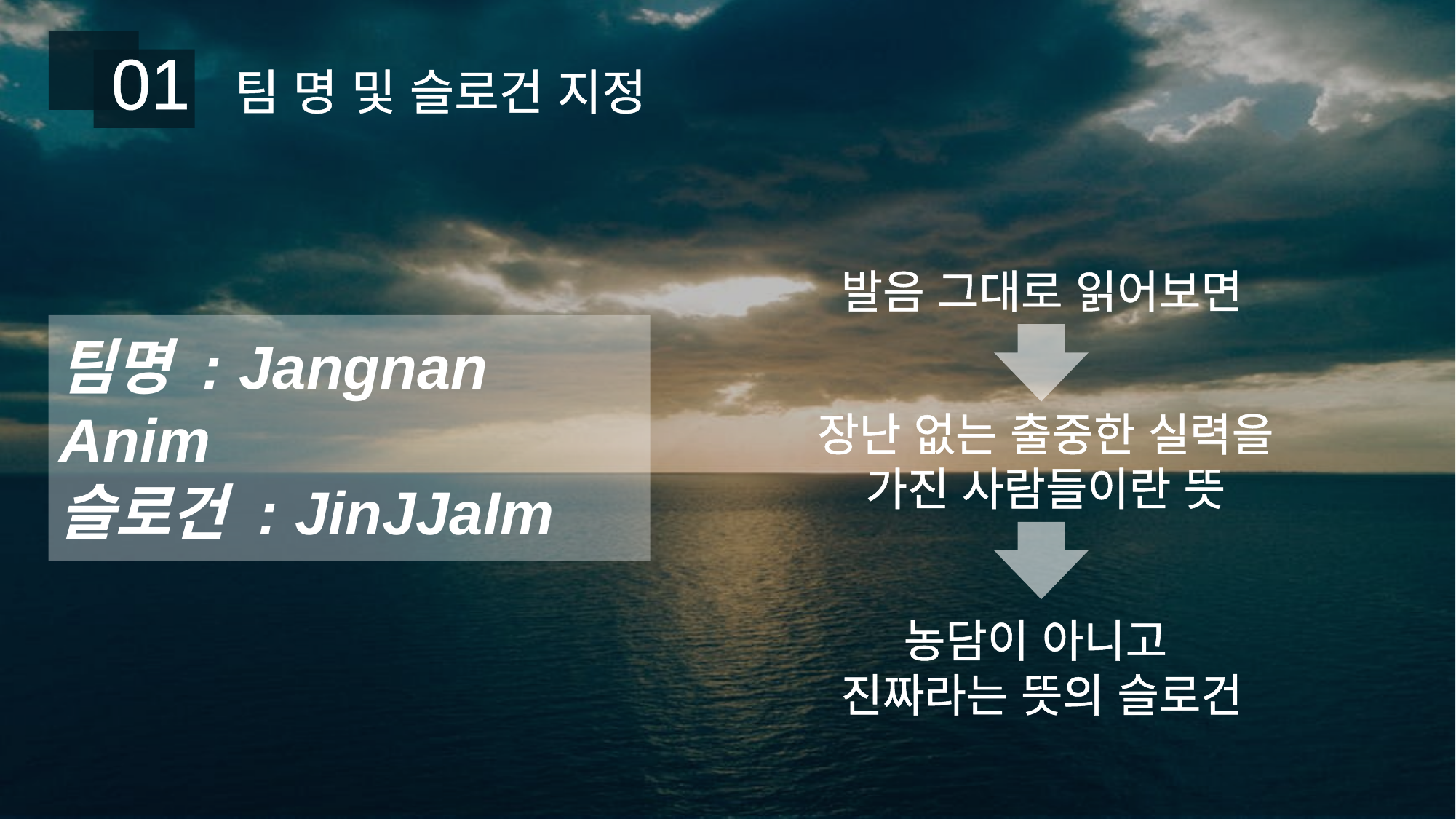

01

팀 명 및 슬로건 지정
발음 그대로 읽어보면
팀명 : Jangnan Anim
슬로건 : JinJJaIm

장난 없는 출중한 실력을 가진 사람들이란 뜻

농담이 아니고
진짜라는 뜻의 슬로건